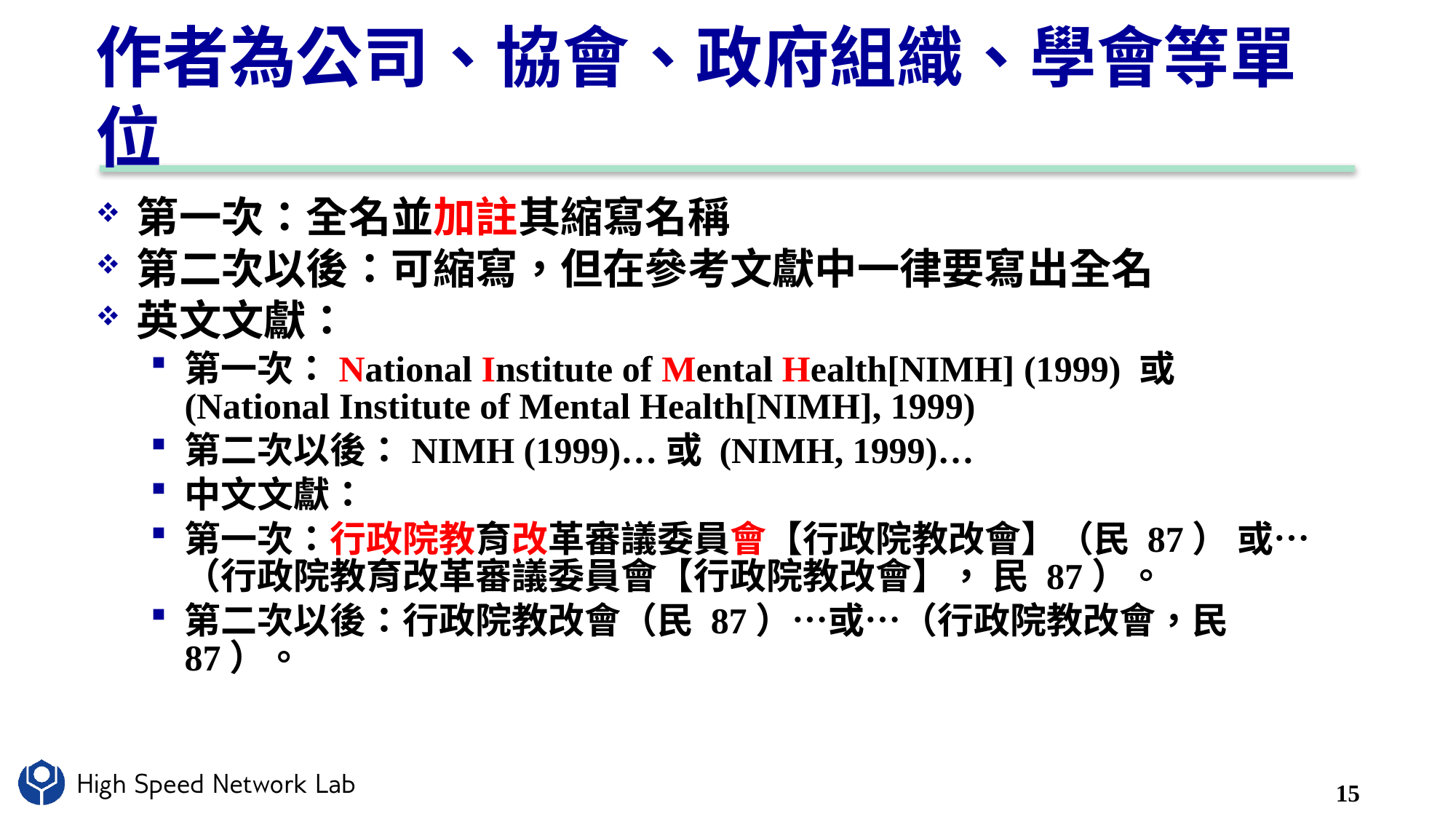

# 作者為公司、協會、政府組織、學會等單位
第一次：全名並加註其縮寫名稱
第二次以後：可縮寫，但在參考文獻中一律要寫出全名
英文文獻：
第一次：National Institute of Mental Health[NIMH] (1999) 或 (National Institute of Mental Health[NIMH], 1999)
第二次以後：NIMH (1999)…或 (NIMH, 1999)…
中文文獻：
第一次：行政院教育改革審議委員會【行政院教改會】（民 87） 或…（行政院教育改革審議委員會【行政院教改會】， 民 87）。
第二次以後：行政院教改會（民 87）…或…（行政院教改會，民 87）。
15